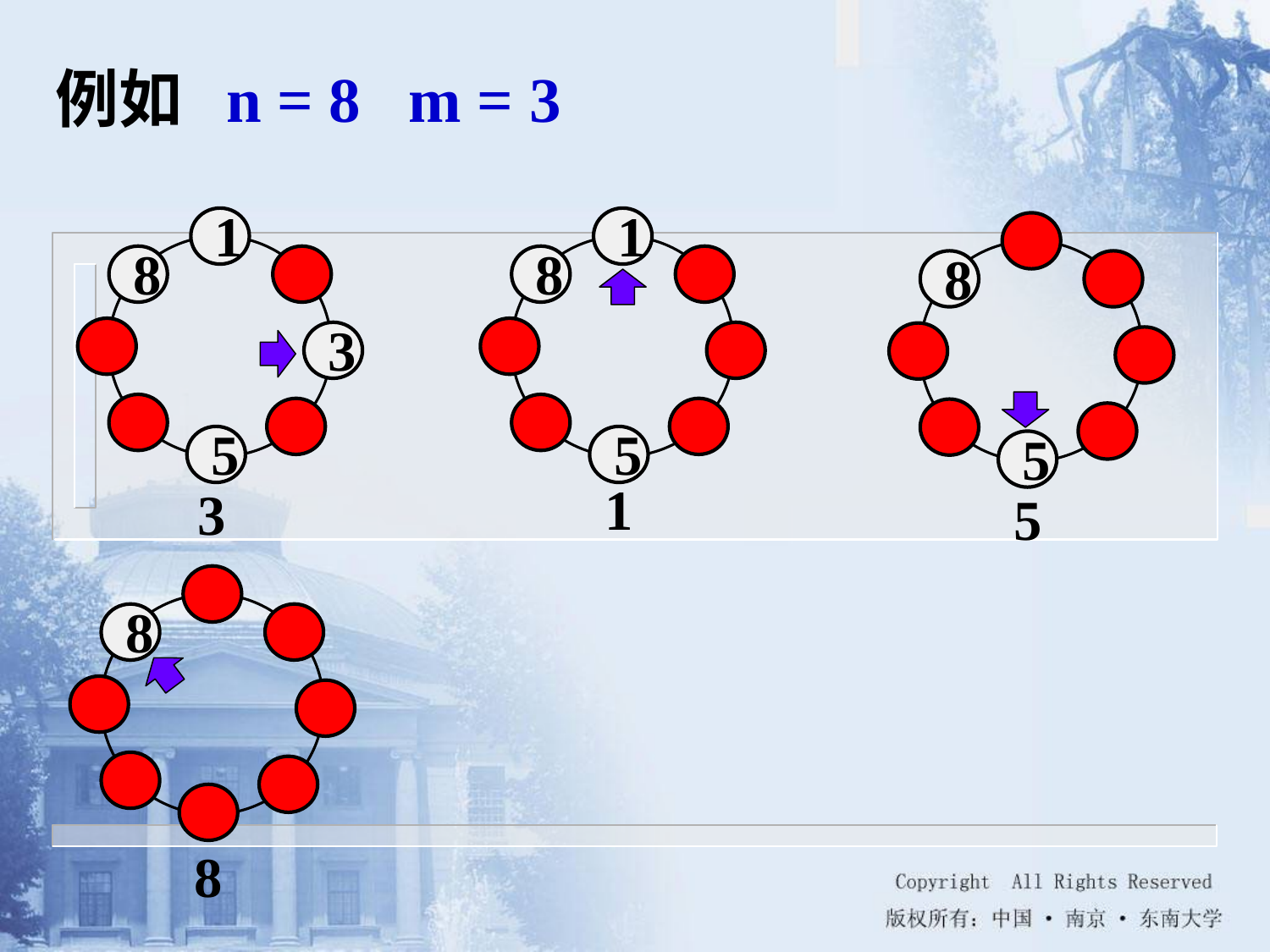

例如  n = 8   m = 3
1

8

3

5
1

8

5

8

5

1
3
5

8

8